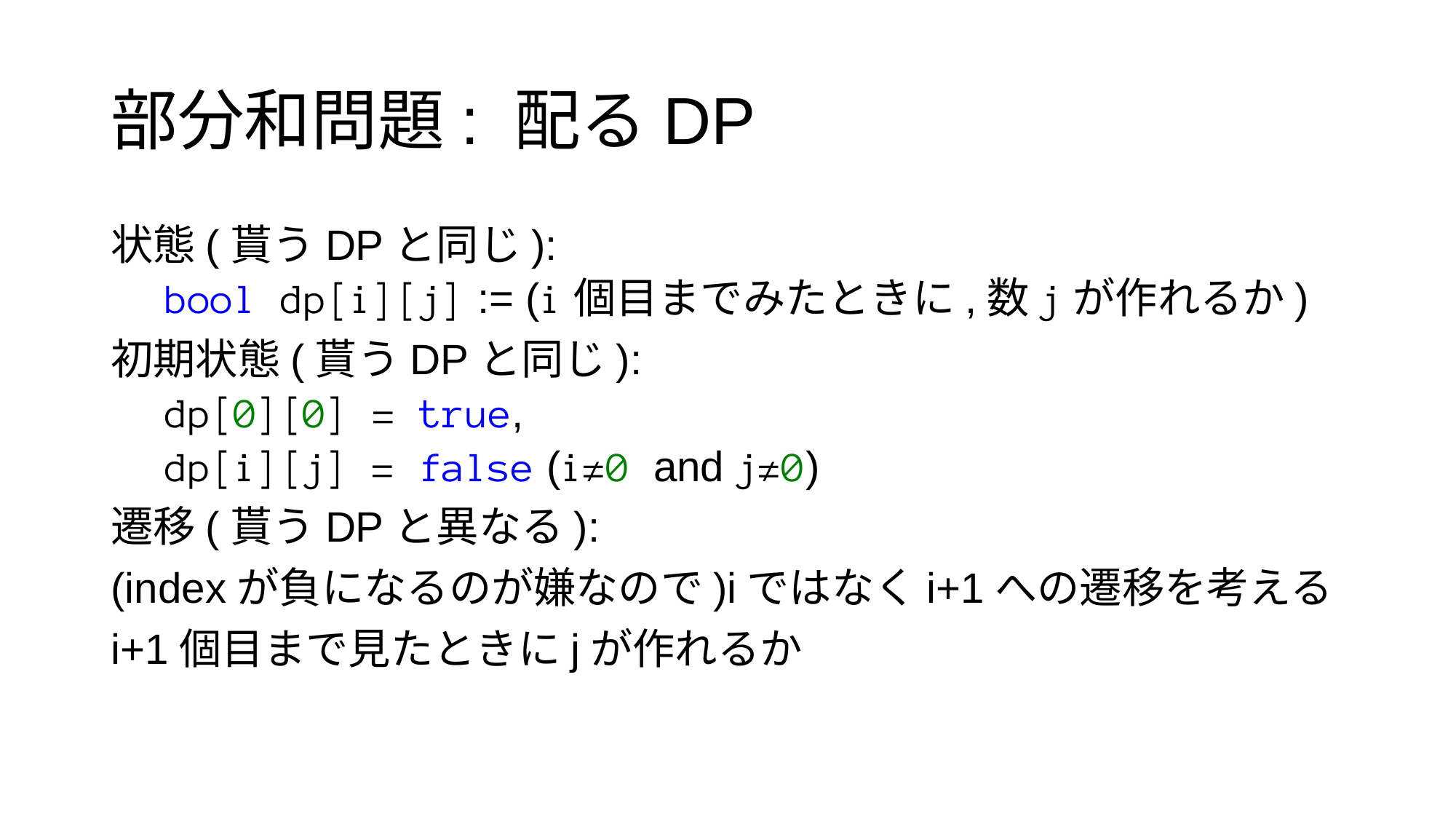

# 部分和問題: 配るDP
状態(貰うDPと同じ):
bool dp[i][j] := (i個目までみたときに,数jが作れるか)
初期状態(貰うDPと同じ):
dp[0][0] = true,
dp[i][j] = false (i≠0 and j≠0)
遷移(貰うDPと異なる):
(indexが負になるのが嫌なので)iではなくi+1への遷移を考える
i+1個目まで見たときにjが作れるか